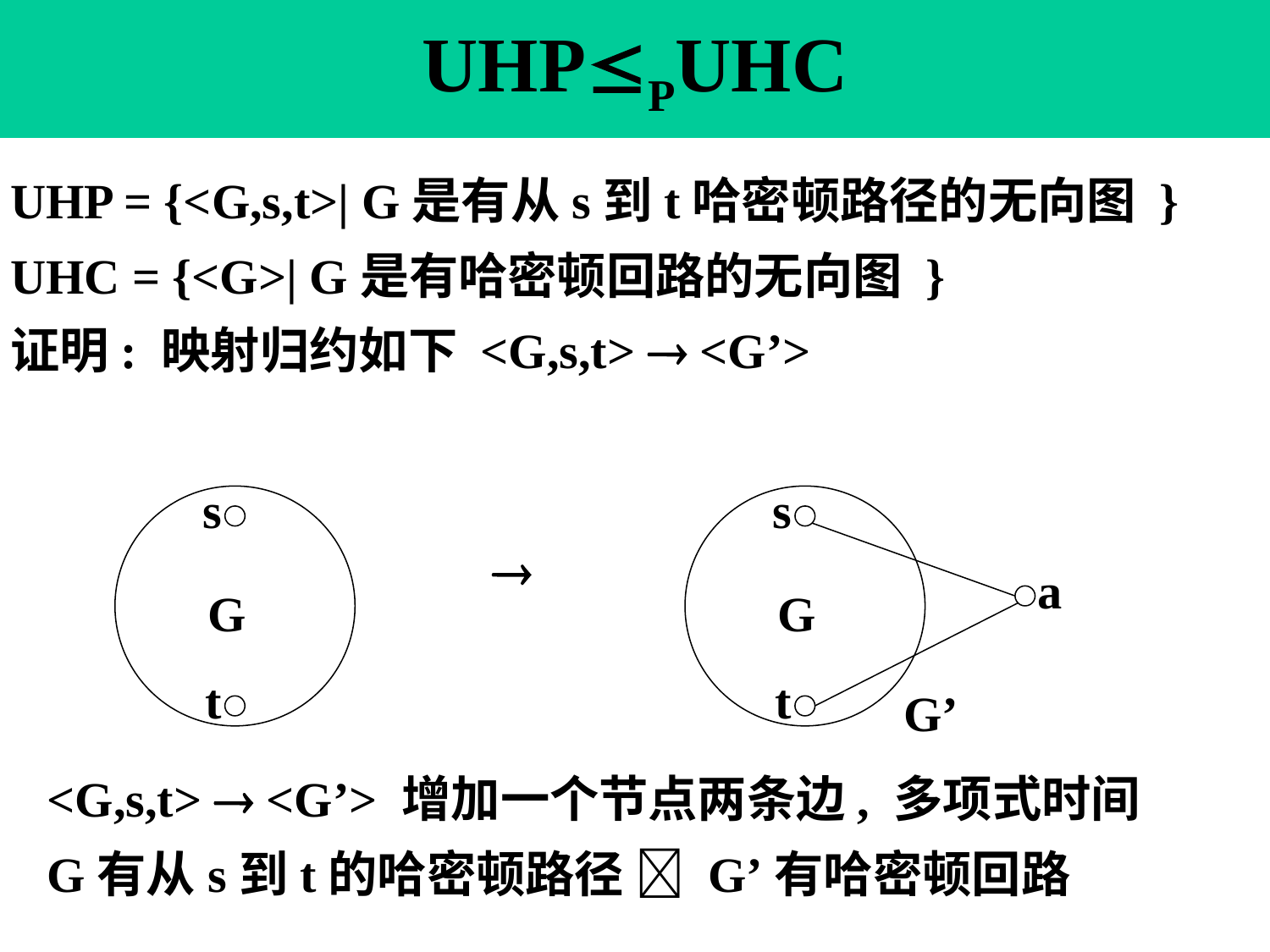

# UHP≤PUHC
UHP = {<G,s,t>| G是有从s到t哈密顿路径的无向图 }
UHC = {<G>| G是有哈密顿回路的无向图 }
证明: 映射归约如下 <G,s,t> → <G’>
s

G
t

s

a
G

t
G’

→
<G,s,t> → <G’> 增加一个节点两条边, 多项式时间
G有从s到t的哈密顿路径 ⇔ G’有哈密顿回路